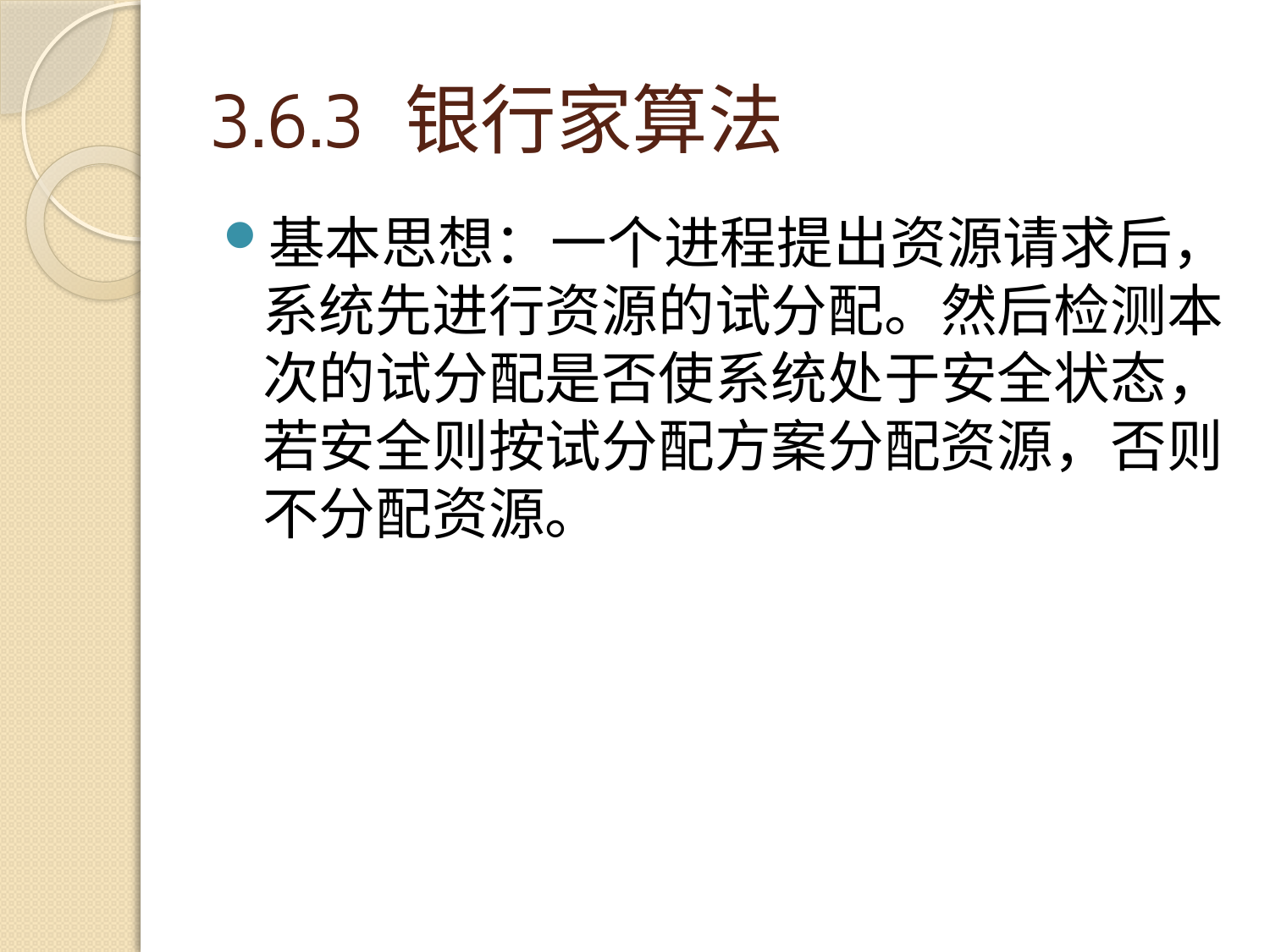

# 3.6.3 银行家算法
基本思想：一个进程提出资源请求后，系统先进行资源的试分配。然后检测本次的试分配是否使系统处于安全状态，若安全则按试分配方案分配资源，否则不分配资源。